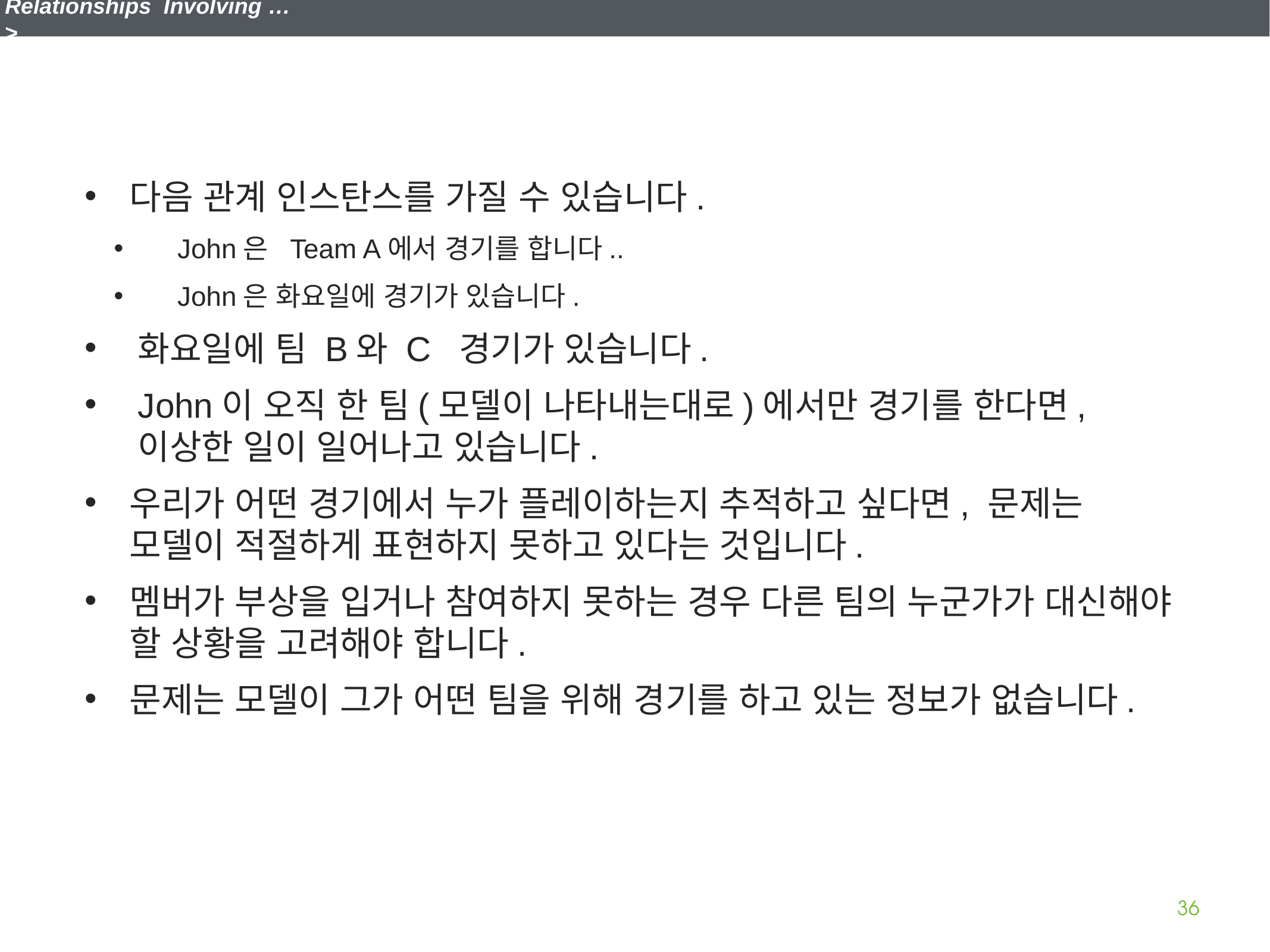

Relationships  Involving … >
다음 관계 인스탄스를 가질 수 있습니다.
John은  Team A에서 경기를 합니다..
John은 화요일에 경기가 있습니다.
화요일에 팀 B와 C  경기가 있습니다.
John이 오직 한 팀(모델이 나타내는대로)에서만 경기를 한다면, 이상한 일이 일어나고 있습니다.
우리가 어떤 경기에서 누가 플레이하는지 추적하고 싶다면, 문제는 모델이 적절하게 표현하지 못하고 있다는 것입니다.
멤버가 부상을 입거나 참여하지 못하는 경우 다른 팀의 누군가가 대신해야 할 상황을 고려해야 합니다.
문제는 모델이 그가 어떤 팀을 위해 경기를 하고 있는 정보가 없습니다.
36